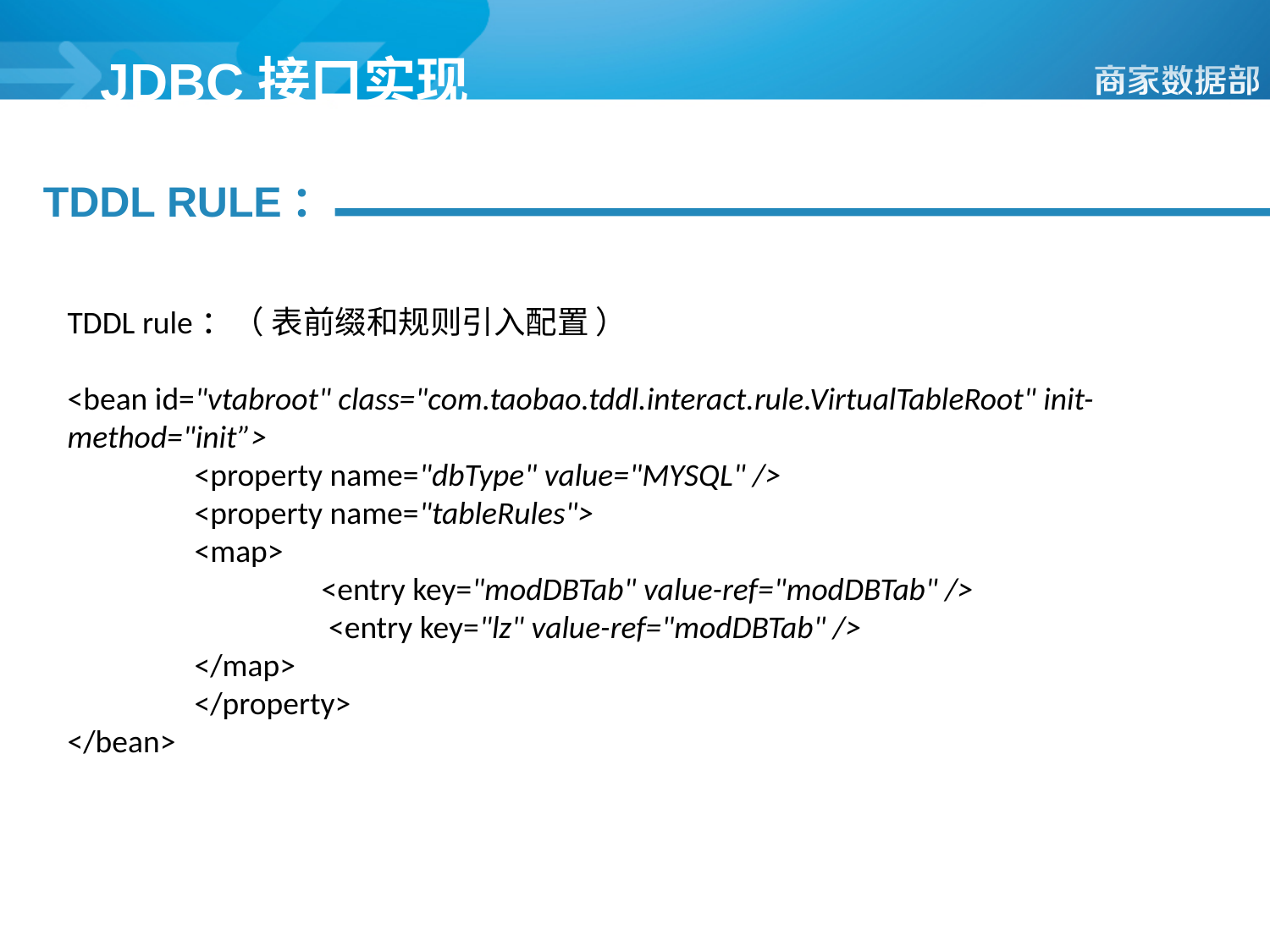

JDBC接口实现
TDDL RULE：

TDDL rule：（ 表前缀和规则引入配置 ）

<bean id="vtabroot" class="com.taobao.tddl.interact.rule.VirtualTableRoot" init-method="init”>
     	<property name="dbType" value="MYSQL" />
    	<property name="tableRules">
	<map>
		<entry key="modDBTab" value-ref="modDBTab" />
		 <entry key="lz" value-ref="modDBTab" />
	</map>
	</property>
</bean>